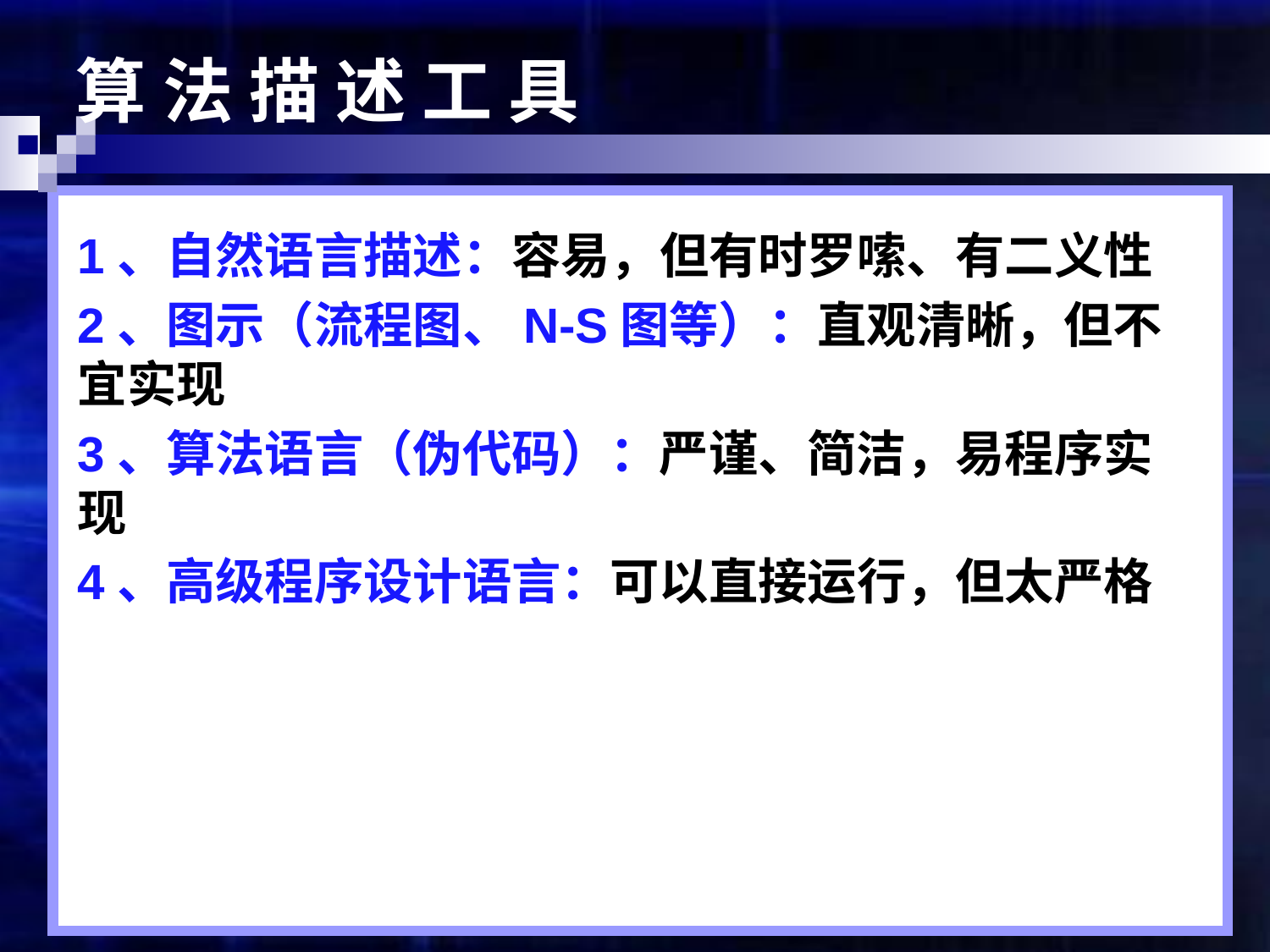

算 法 描 述 工 具
1、自然语言描述：容易，但有时罗嗦、有二义性
2、图示（流程图、N-S图等）：直观清晰，但不宜实现
3、算法语言（伪代码）：严谨、简洁，易程序实现
4、高级程序设计语言：可以直接运行，但太严格